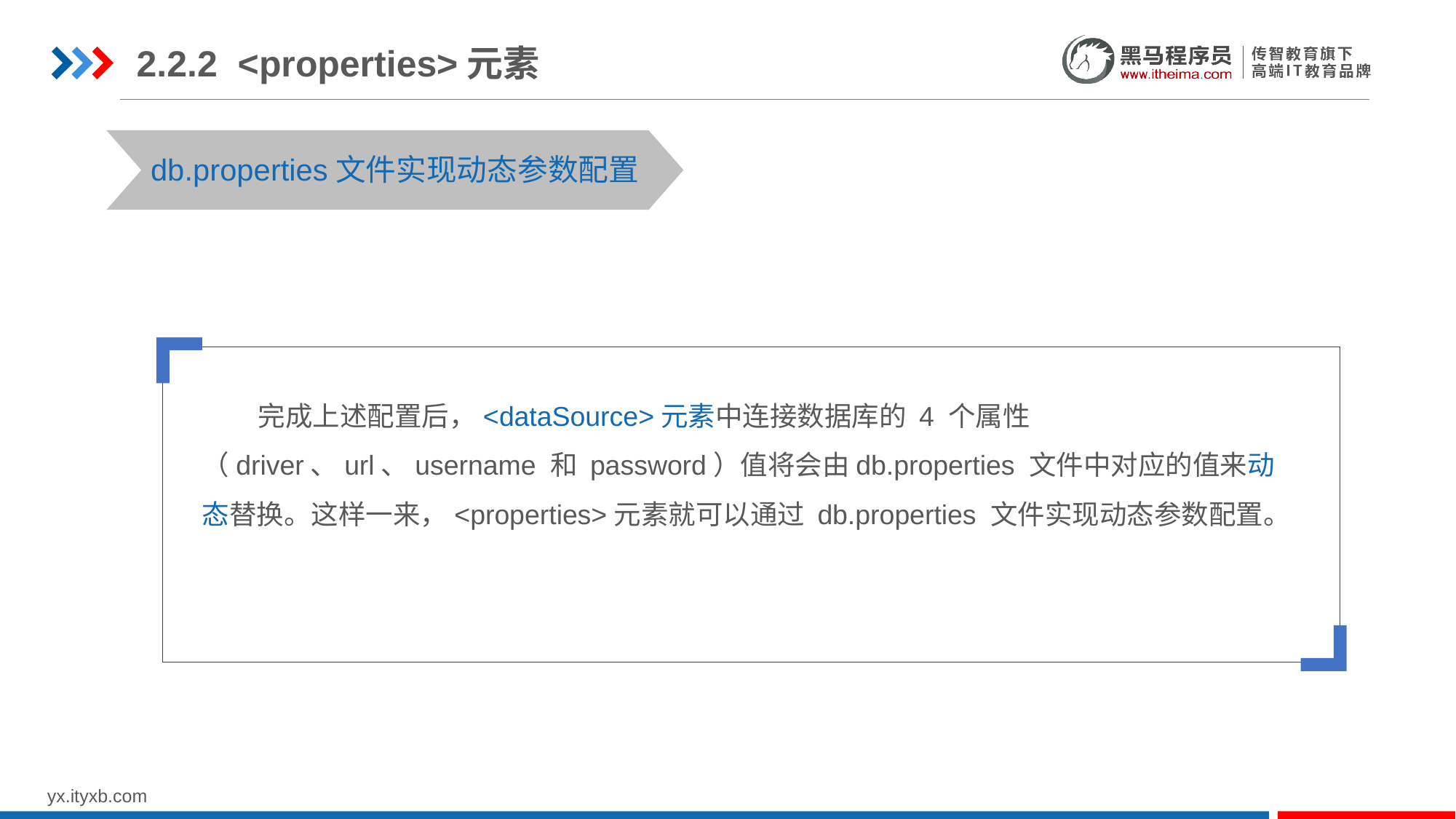

2.2.2  <properties>元素

db.properties文件实现动态参数配置

        完成上述配置后，<dataSource>元素中连接数据库的 4 个属性（driver、url、username 和 password）值将会由db.properties 文件中对应的值来动态替换。这样一来，<properties>元素就可以通过 db.properties 文件实现动态参数配置。